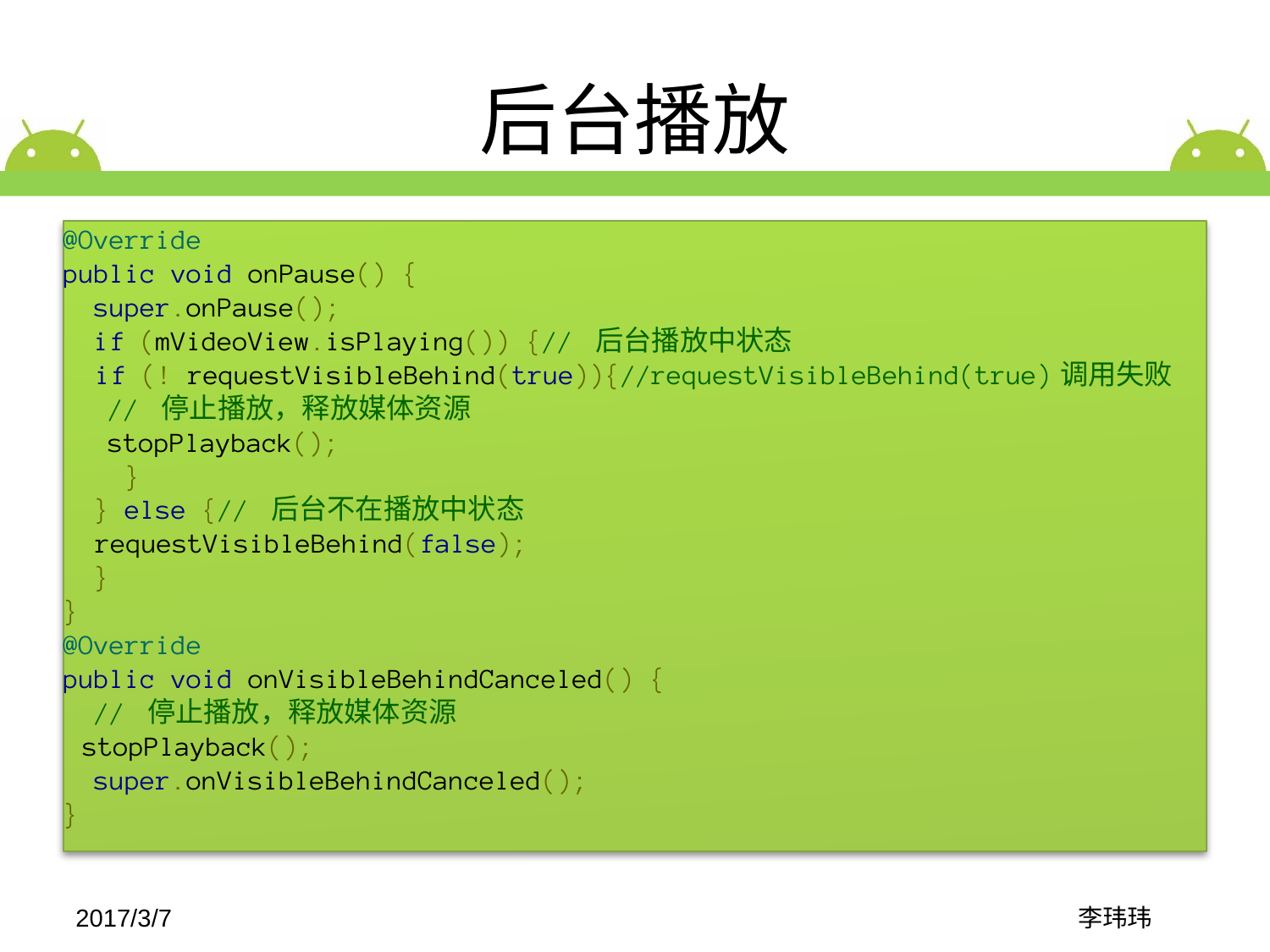

# 后台播放
@Override
public void onPause() {
  super.onPause();
  if (mVideoView.isPlaying()) {// 后台播放中状态
    if (! requestVisibleBehind(true)){//requestVisibleBehind(true)调用失败
      // 停止播放，释放媒体资源
      stopPlayback();
    }
  } else {// 后台不在播放中状态
    requestVisibleBehind(false);
  }
}
@Override
public void onVisibleBehindCanceled() {
  // 停止播放，释放媒体资源
  stopPlayback();
  super.onVisibleBehindCanceled();
}